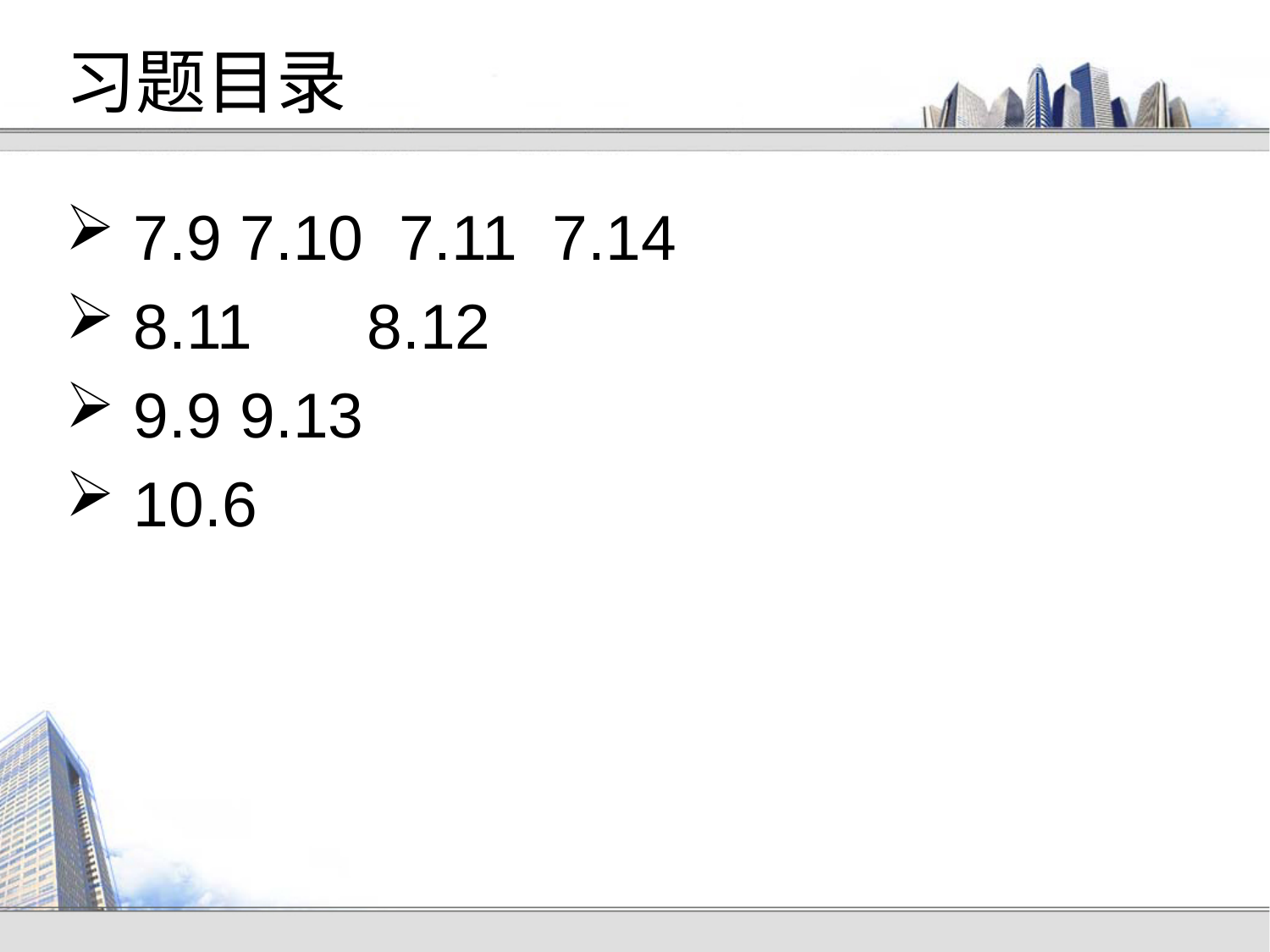

# 习题目录
 7.9 	7.10  7.11  7.14
 8.11 	8.12
 9.9 	9.13
 10.6